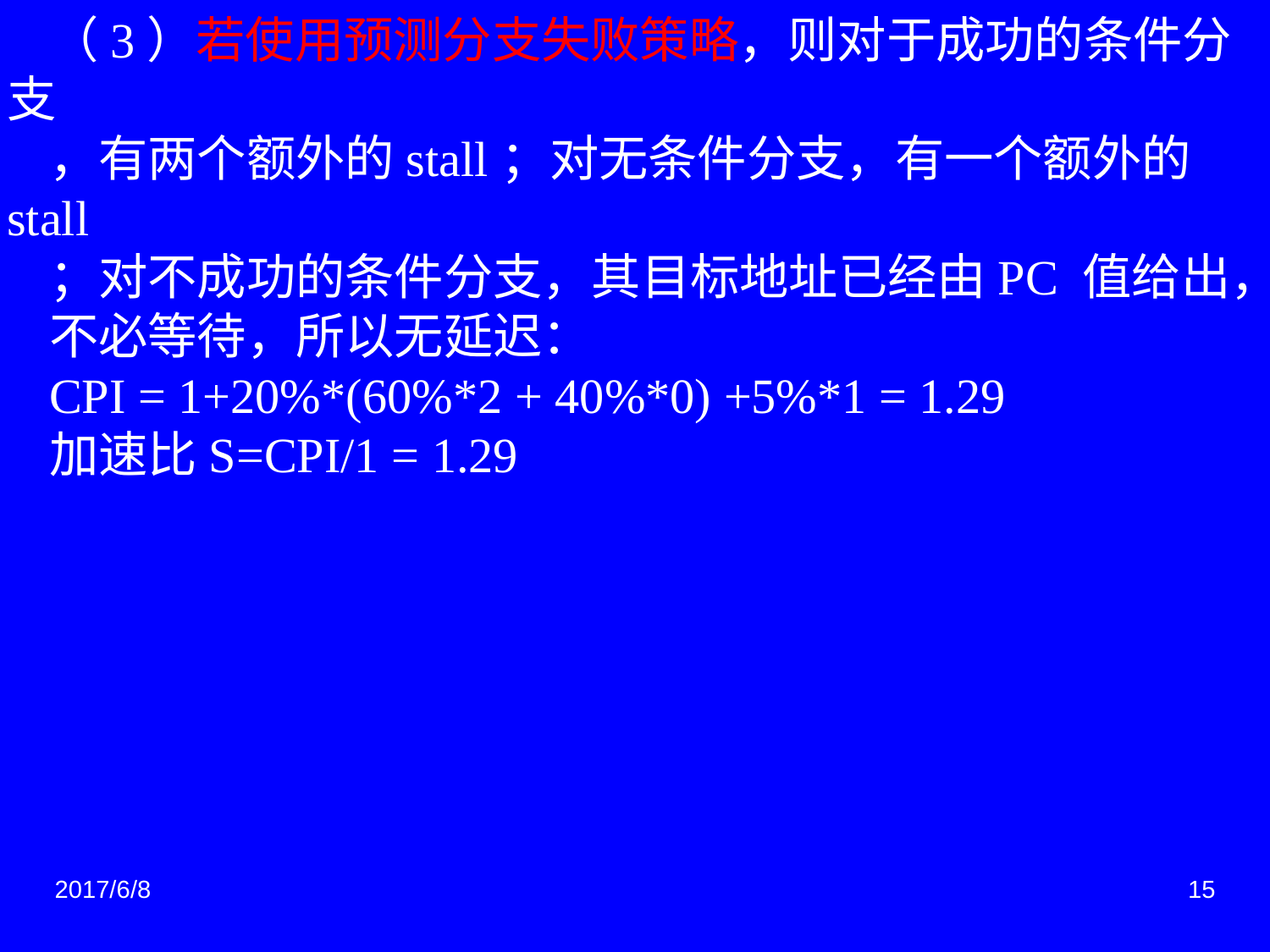

（3）若使用预测分支失败策略，则对于成功的条件分支
，有两个额外的stall；对无条件分支，有一个额外的stall
；对不成功的条件分支，其目标地址已经由PC 值给出，
不必等待，所以无延迟：
CPI = 1+20%*(60%*2 + 40%*0) +5%*1 = 1.29
加速比S=CPI/1 = 1.29
2017/6/8
15